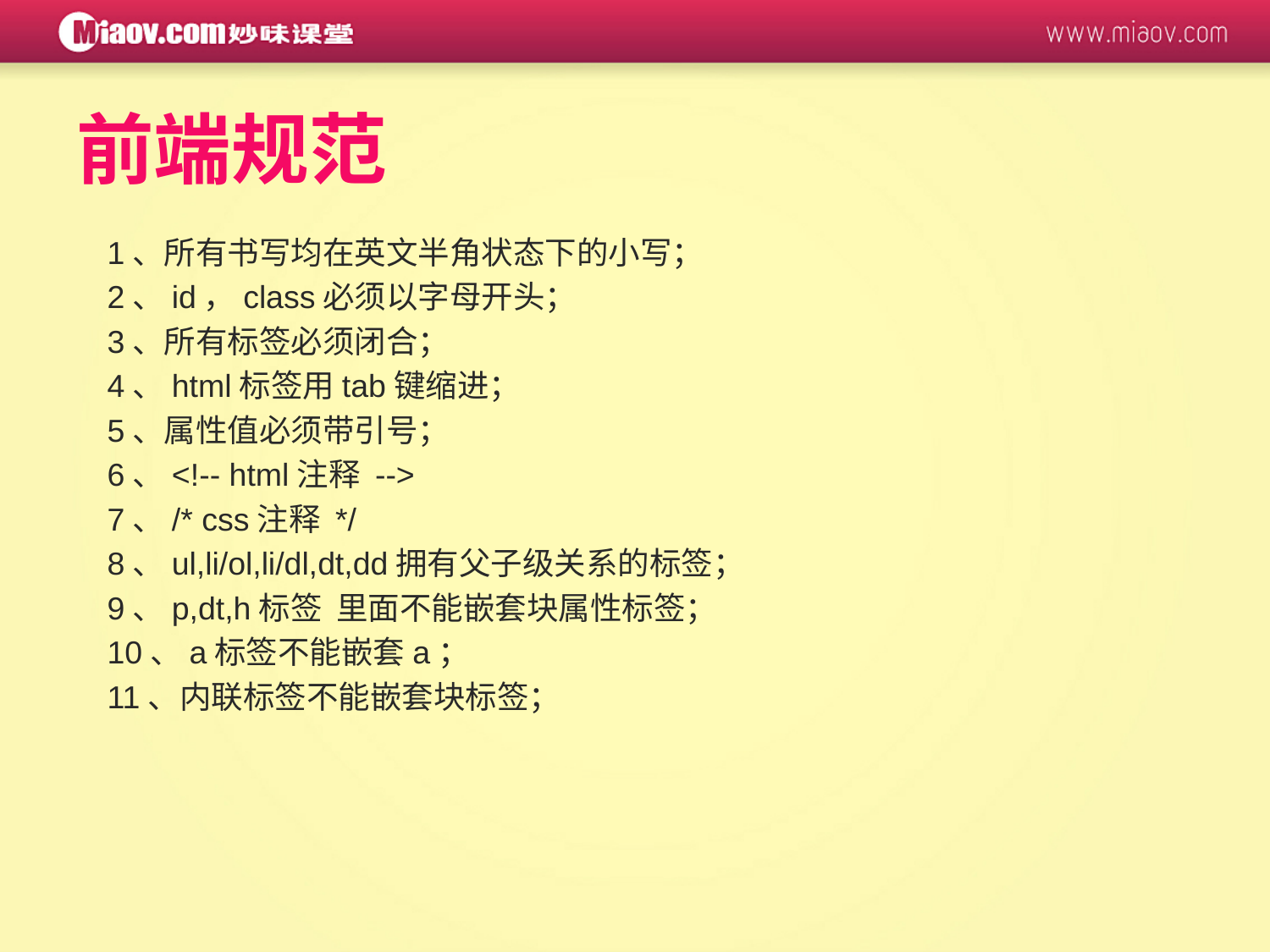

# 前端规范
1、所有书写均在英文半角状态下的小写；
2、id，class必须以字母开头；
3、所有标签必须闭合；
4、html标签用tab键缩进；
5、属性值必须带引号；
6、<!-- html注释 -->
7、/* css注释 */
8、ul,li/ol,li/dl,dt,dd拥有父子级关系的标签；
9、p,dt,h标签  里面不能嵌套块属性标签；
10、a标签不能嵌套a；
11、内联标签不能嵌套块标签；